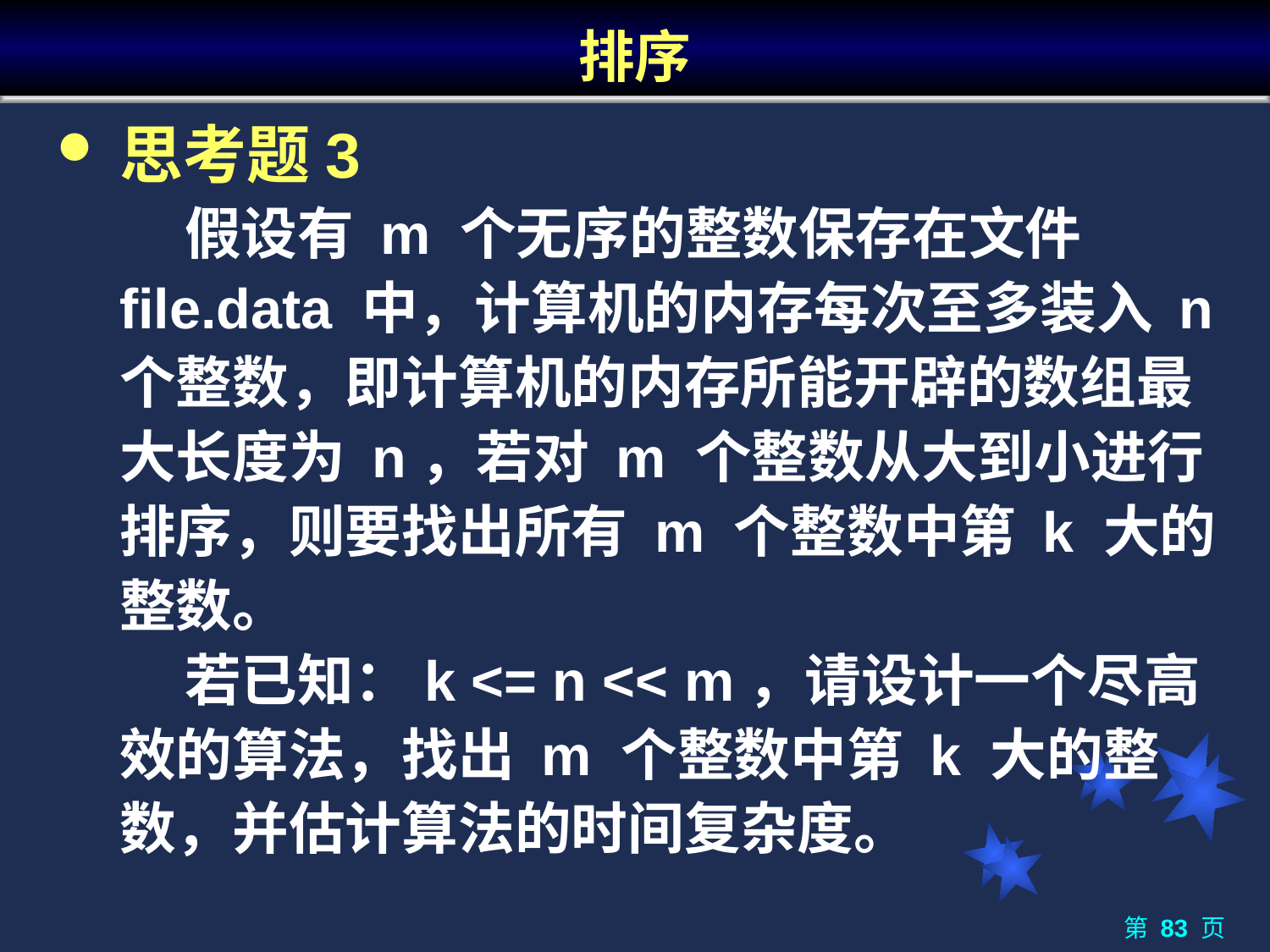

# 排序
思考题3
	    假设有 m 个无序的整数保存在文件 file.data 中，计算机的内存每次至多装入 n 个整数，即计算机的内存所能开辟的数组最大长度为 n，若对 m 个整数从大到小进行排序，则要找出所有 m 个整数中第 k 大的整数。
	    若已知：k <= n << m，请设计一个尽高效的算法，找出 m 个整数中第 k 大的整数，并估计算法的时间复杂度。
第 83 页